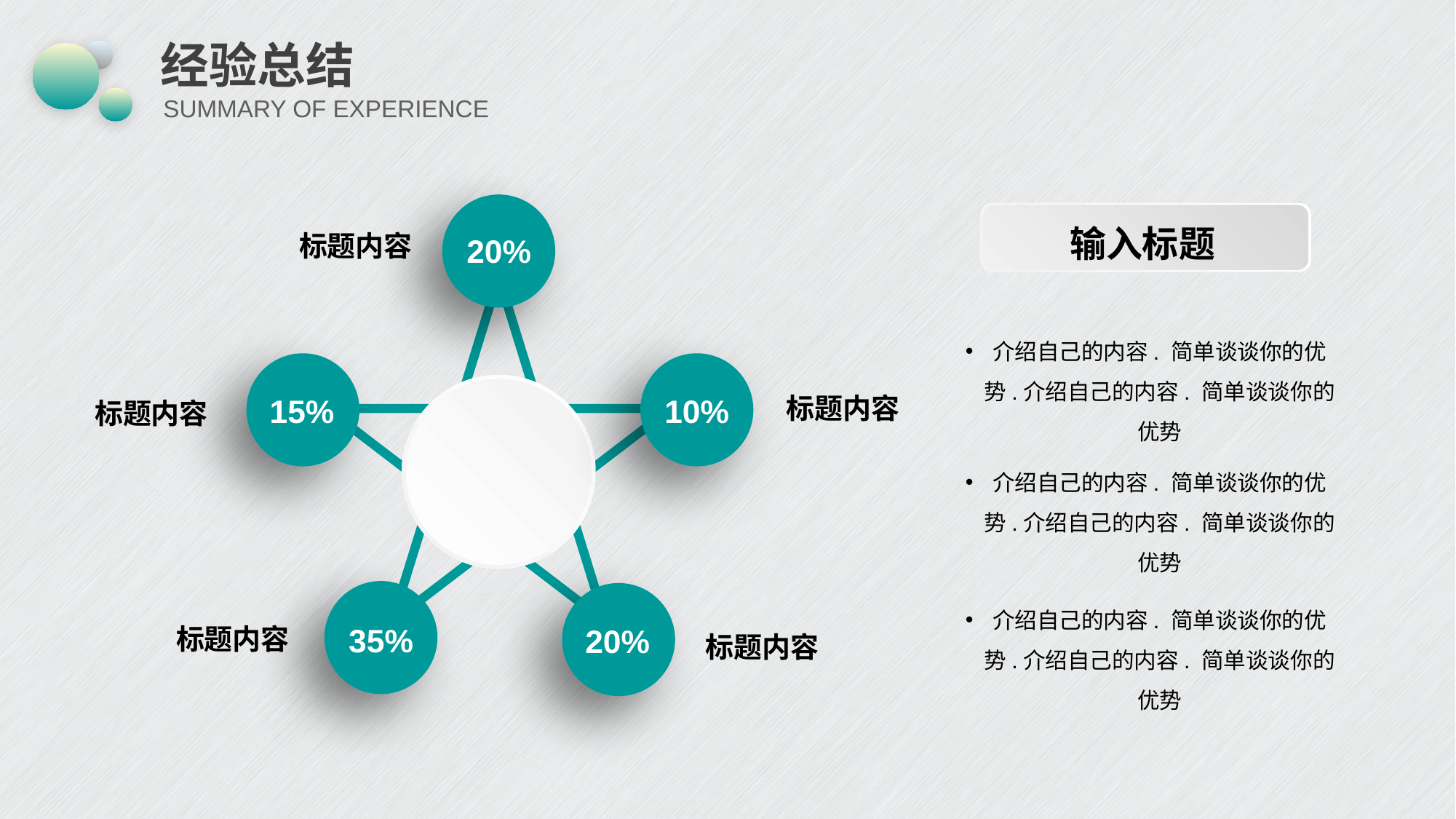

# 经验总结
SUMMARY OF EXPERIENCE

输入标题
标题内容
20%

介绍自己的内容. 简单谈谈你的优势.介绍自己的内容. 简单谈谈你的优势

标题内容
标题内容
15%
10%
介绍自己的内容. 简单谈谈你的优势.介绍自己的内容. 简单谈谈你的优势

介绍自己的内容. 简单谈谈你的优势.介绍自己的内容. 简单谈谈你的优势
标题内容
35%
20%
标题内容